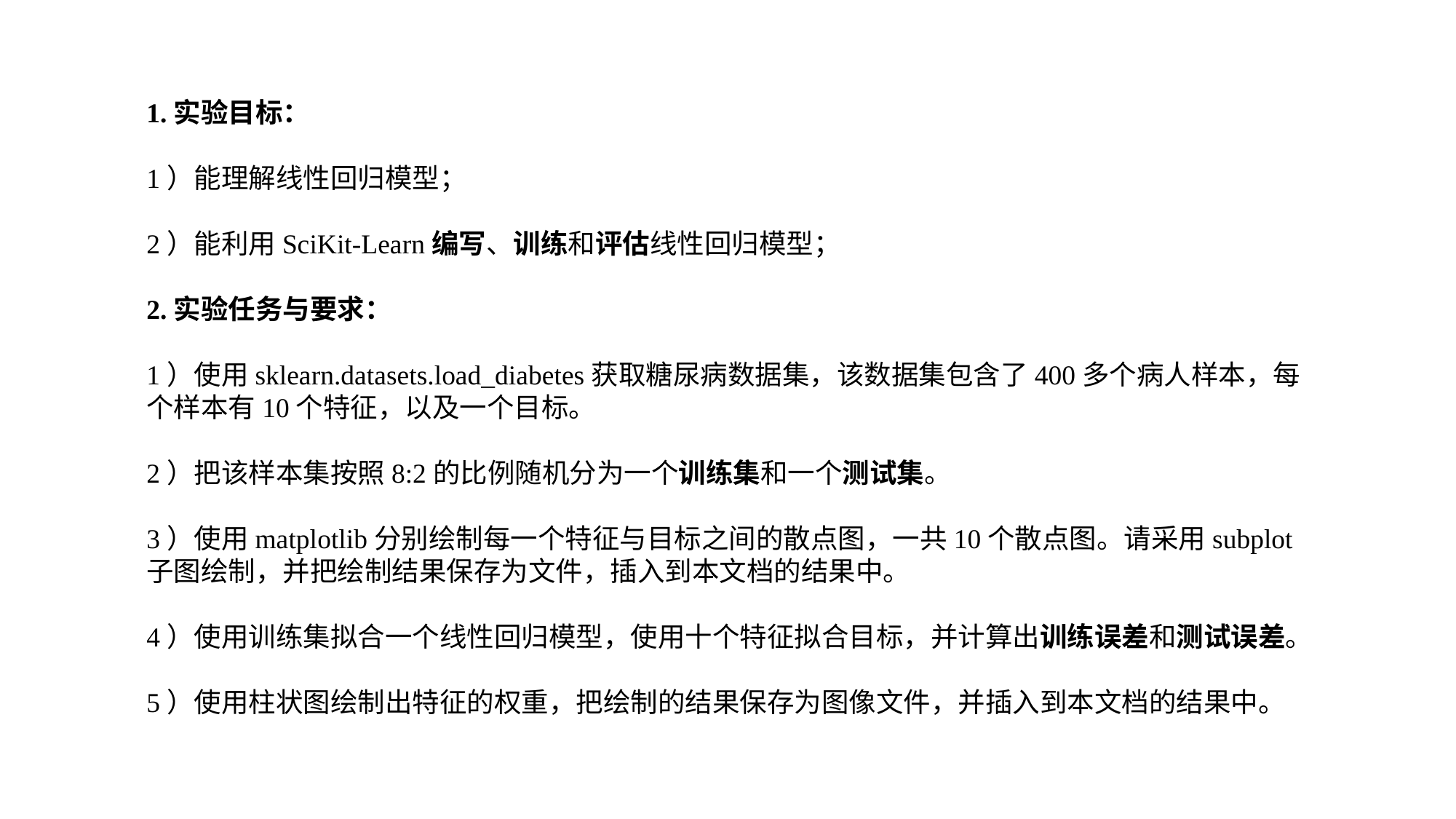

1.实验目标：

1）能理解线性回归模型；

2）能利用SciKit-Learn编写、训练和评估线性回归模型；

2.实验任务与要求：

1）使用sklearn.datasets.load_diabetes获取糖尿病数据集，该数据集包含了400多个病人样本，每个样本有10个特征，以及一个目标。

2）把该样本集按照8:2的比例随机分为一个训练集和一个测试集。

3）使用matplotlib分别绘制每一个特征与目标之间的散点图，一共10个散点图。请采用subplot子图绘制，并把绘制结果保存为文件，插入到本文档的结果中。

4）使用训练集拟合一个线性回归模型，使用十个特征拟合目标，并计算出训练误差和测试误差。

5）使用柱状图绘制出特征的权重，把绘制的结果保存为图像文件，并插入到本文档的结果中。